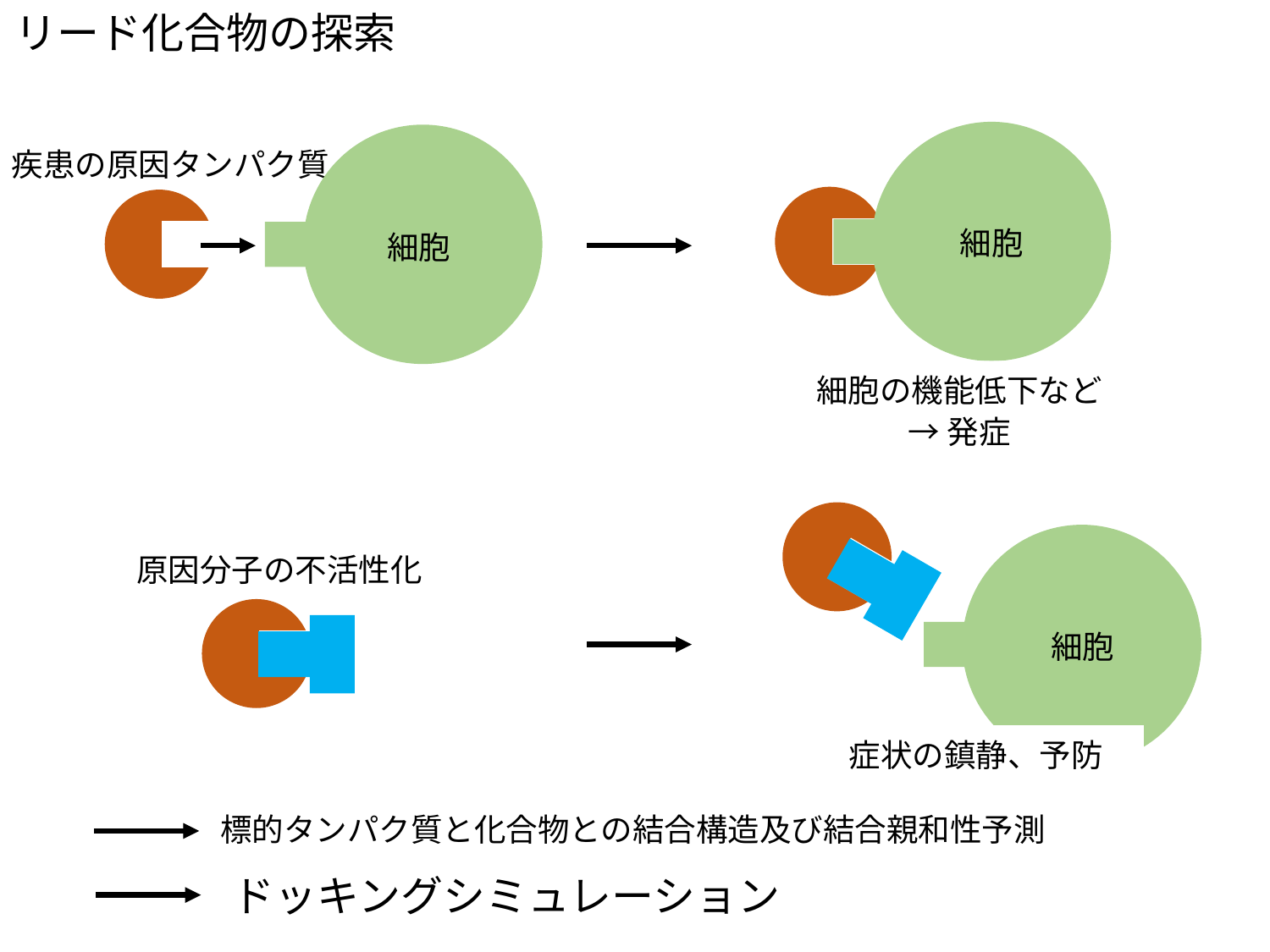

リード化合物の探索

疾患の原因タンパク質

細胞
細胞
細胞の機能低下など
→発症

原因分子の不活性化

細胞
症状の鎮静、予防
標的タンパク質と化合物との結合構造及び結合親和性予測
ドッキングシミュレーション